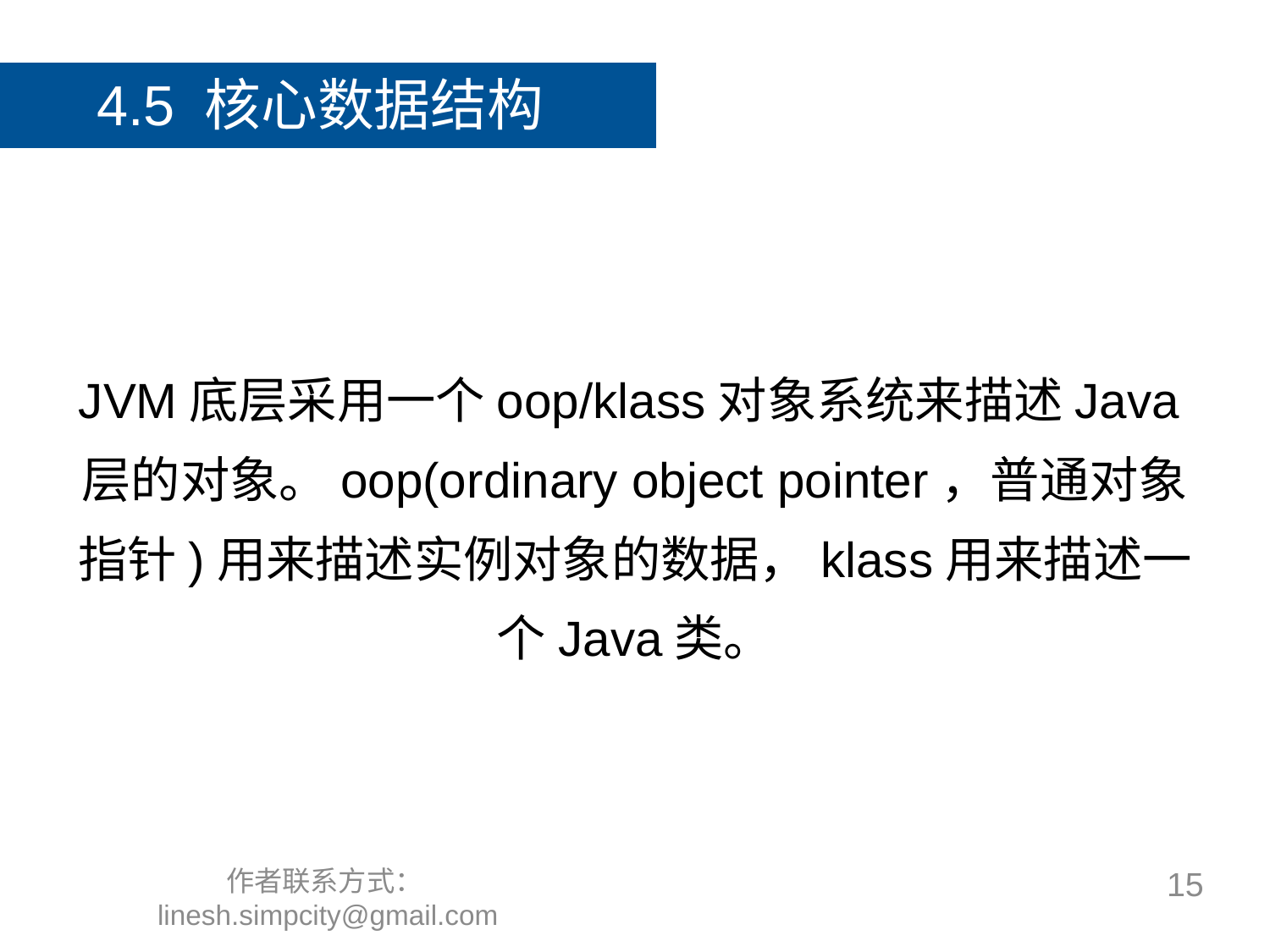

4.5 核心数据结构
# JVM底层采用一个oop/klass对象系统来描述Java层的对象。oop(ordinary object pointer，普通对象指针)用来描述实例对象的数据，klass用来描述一个Java类。
作者联系方式：linesh.simpcity@gmail.com
15